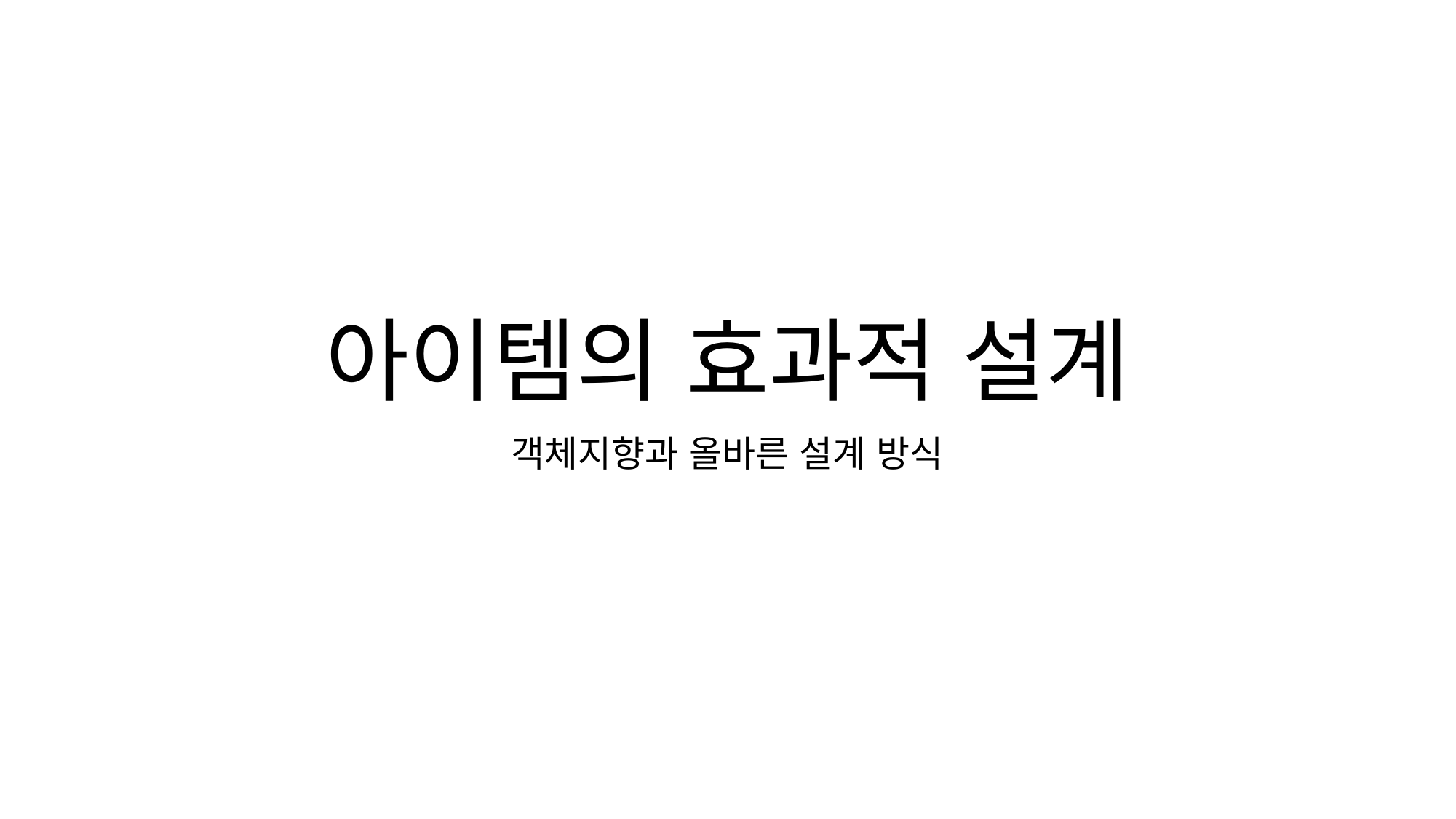

# 아이템의 효과적 설계
객체지향과 올바른 설계 방식